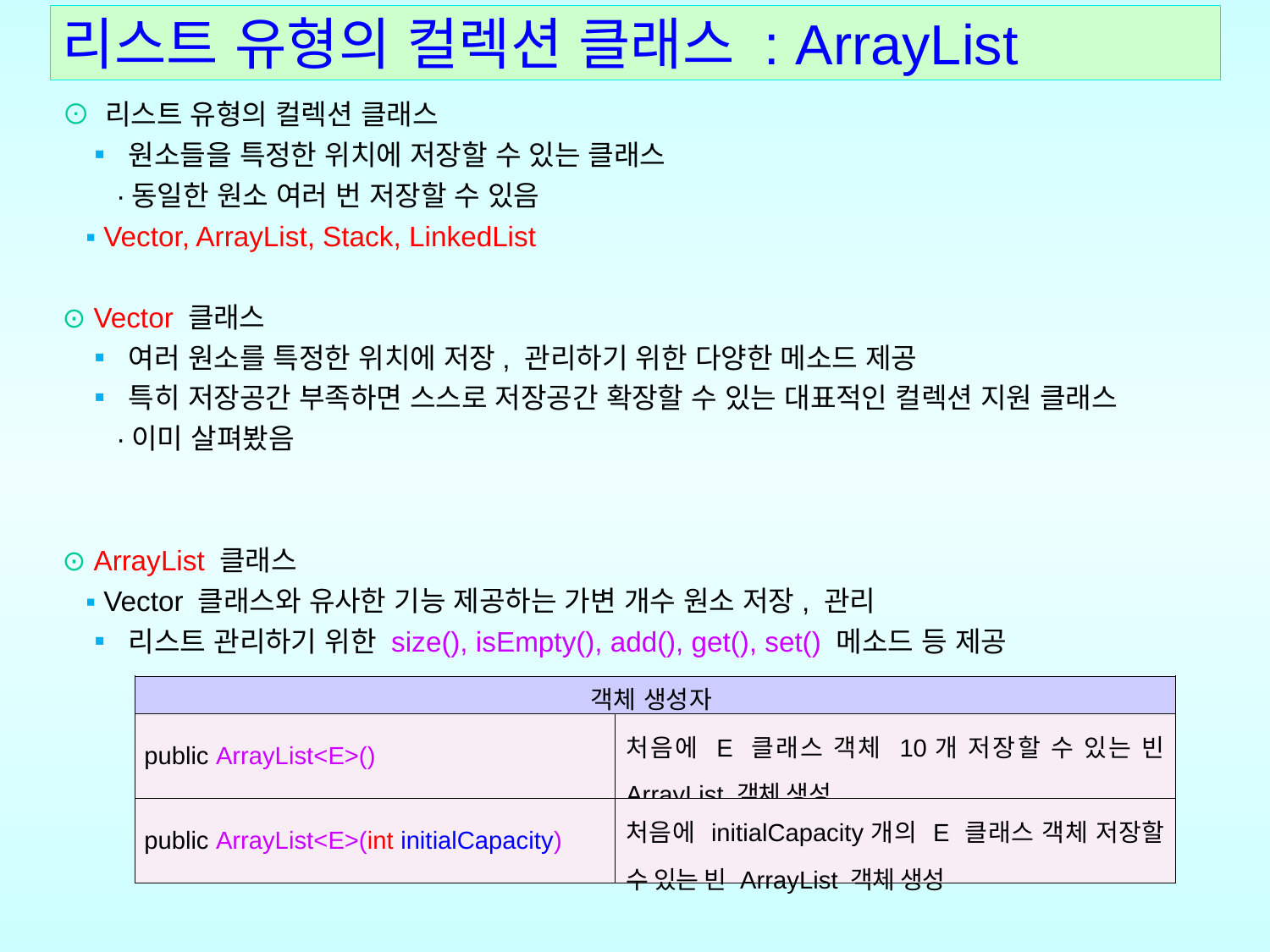

# 리스트 유형의 컬렉션 클래스 : ArrayList
⊙ 리스트 유형의 컬렉션 클래스
   ▪ 원소들을 특정한 위치에 저장할 수 있는 클래스
       ∙동일한 원소 여러 번 저장할 수 있음
   ▪ Vector, ArrayList, Stack, LinkedList

⊙ Vector 클래스
   ▪ 여러 원소를 특정한 위치에 저장, 관리하기 위한 다양한 메소드 제공
   ▪ 특히 저장공간 부족하면 스스로 저장공간 확장할 수 있는 대표적인 컬렉션 지원 클래스
       ∙이미 살펴봤음

⊙ ArrayList 클래스
   ▪ Vector 클래스와 유사한 기능 제공하는 가변 개수 원소 저장, 관리
   ▪ 리스트 관리하기 위한 size(), isEmpty(), add(), get(), set() 메소드 등 제공

| 객체 생성자 |  |
| --- | --- |
| public ArrayList<E>() | 처음에 E 클래스 객체 10개 저장할 수 있는 빈 ArrayList 객체 생성 |
| public ArrayList<E>(int initialCapacity) | 처음에 initialCapacity개의 E 클래스 객체 저장할 수 있는 빈 ArrayList 객체 생성 |